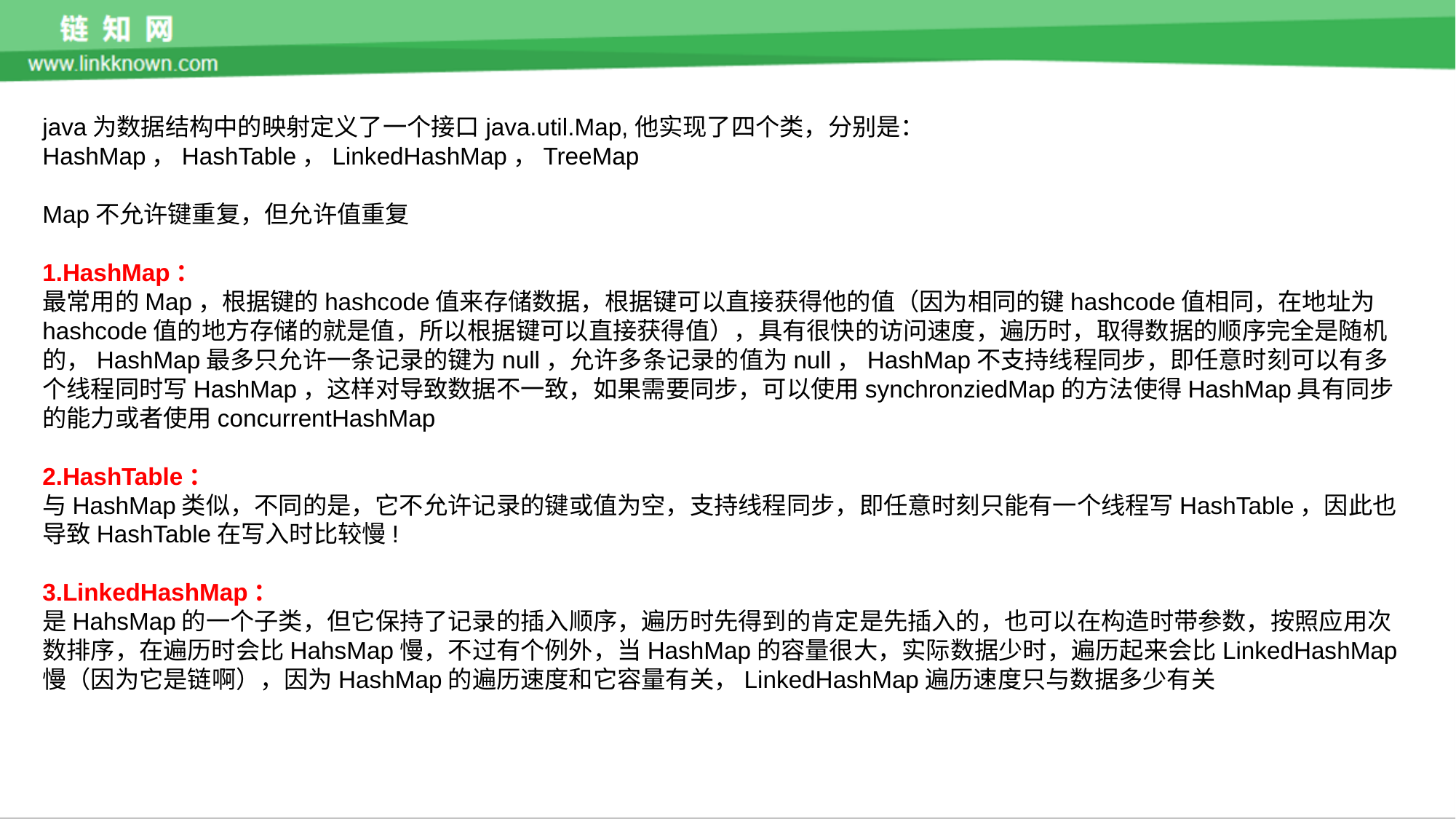

java为数据结构中的映射定义了一个接口java.util.Map,他实现了四个类，分别是：
HashMap，HashTable，LinkedHashMap，TreeMap

Map不允许键重复，但允许值重复
1.HashMap：
最常用的Map，根据键的hashcode值来存储数据，根据键可以直接获得他的值（因为相同的键hashcode值相同，在地址为hashcode值的地方存储的就是值，所以根据键可以直接获得值），具有很快的访问速度，遍历时，取得数据的顺序完全是随机的，HashMap最多只允许一条记录的键为null，允许多条记录的值为null，HashMap不支持线程同步，即任意时刻可以有多个线程同时写HashMap，这样对导致数据不一致，如果需要同步，可以使用synchronziedMap的方法使得HashMap具有同步的能力或者使用concurrentHashMap

2.HashTable：
与HashMap类似，不同的是，它不允许记录的键或值为空，支持线程同步，即任意时刻只能有一个线程写HashTable，因此也导致HashTable在写入时比较慢!

3.LinkedHashMap：
是HahsMap的一个子类，但它保持了记录的插入顺序，遍历时先得到的肯定是先插入的，也可以在构造时带参数，按照应用次数排序，在遍历时会比HahsMap慢，不过有个例外，当HashMap的容量很大，实际数据少时，遍历起来会比LinkedHashMap慢（因为它是链啊），因为HashMap的遍历速度和它容量有关，LinkedHashMap遍历速度只与数据多少有关